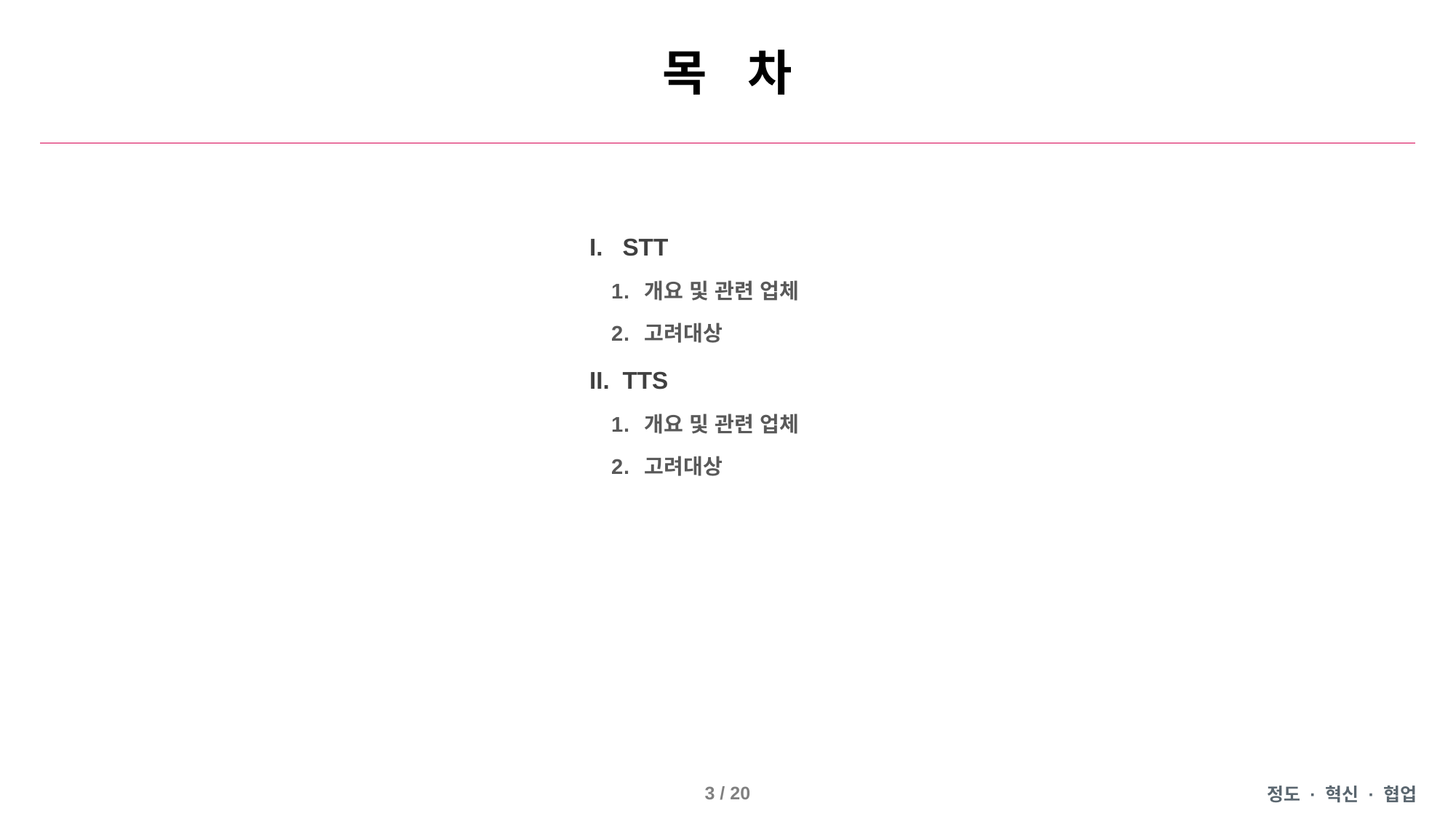

목   차
STT
개요 및 관련 업체
고려대상
TTS
개요 및 관련 업체
고려대상